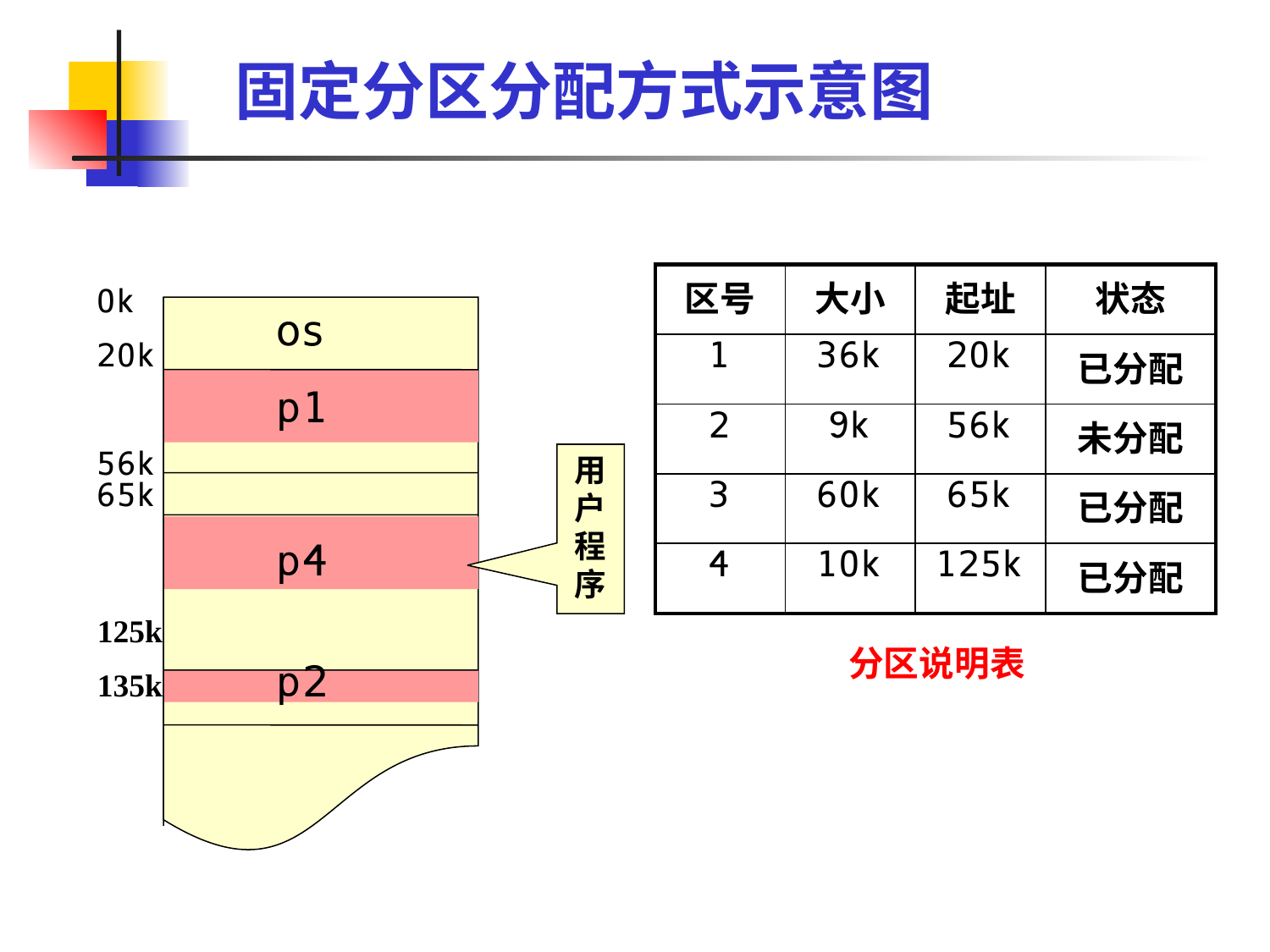

# 固定分区分配方式示意图
| 区号 | 大小 | 起址 | 状态 |
| --- | --- | --- | --- |
| 1 | 36k | 20k | 已分配 |
| 2 | 9k | 56k | 未分配 |
| 3 | 60k | 65k | 已分配 |
| 4 | 10k | 125k | 已分配 |
0k
20k

56k
65k

125k

135k

os

p1
用户程序

p4
p2

分区说明表